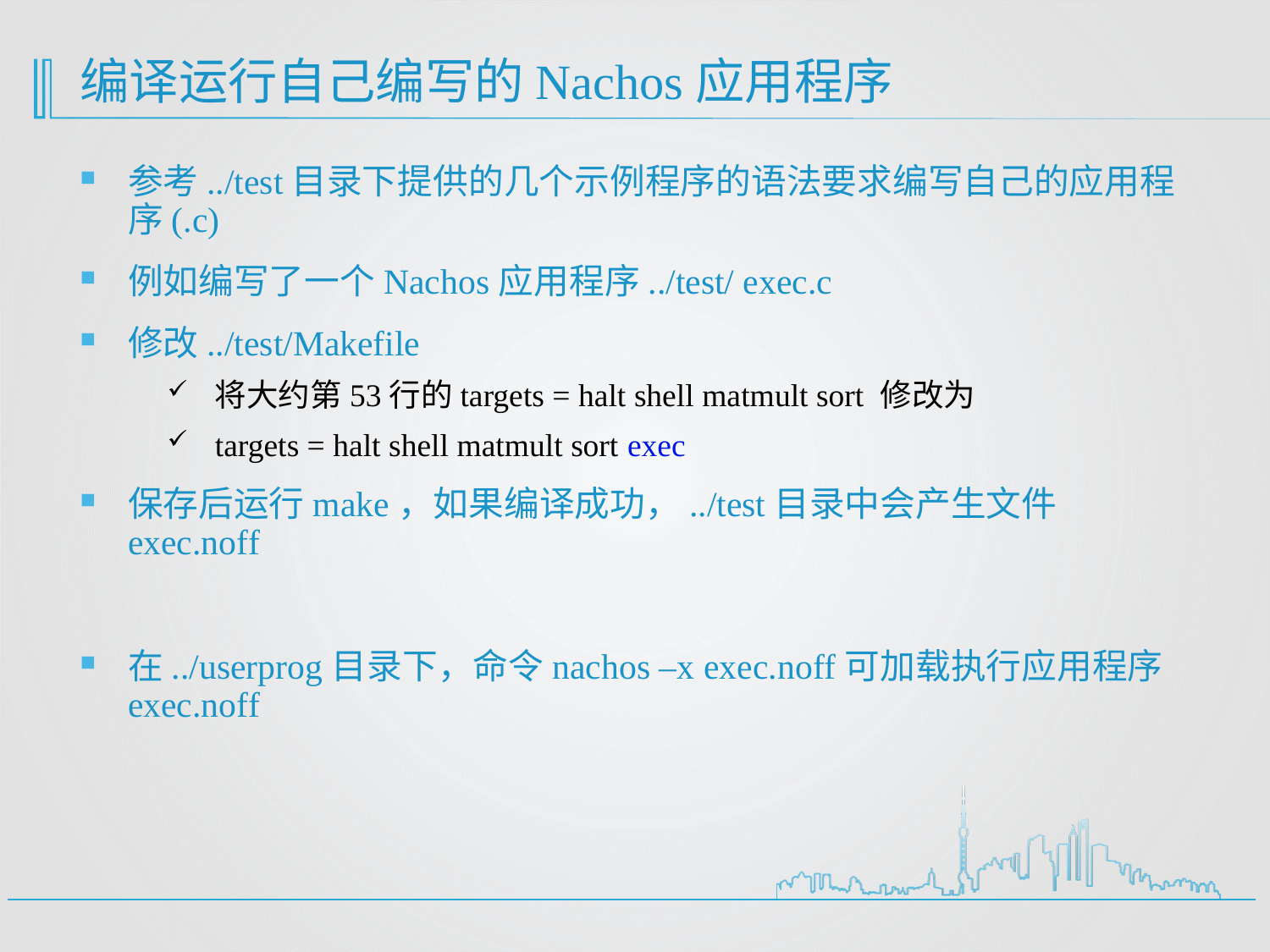

# 编译运行自己编写的Nachos应用程序
参考../test目录下提供的几个示例程序的语法要求编写自己的应用程序(.c)
例如编写了一个Nachos应用程序../test/ exec.c
修改../test/Makefile
将大约第53行的targets = halt shell matmult sort 修改为
targets = halt shell matmult sort exec
保存后运行make，如果编译成功，../test目录中会产生文件exec.noff

在../userprog目录下，命令nachos –x exec.noff可加载执行应用程序exec.noff